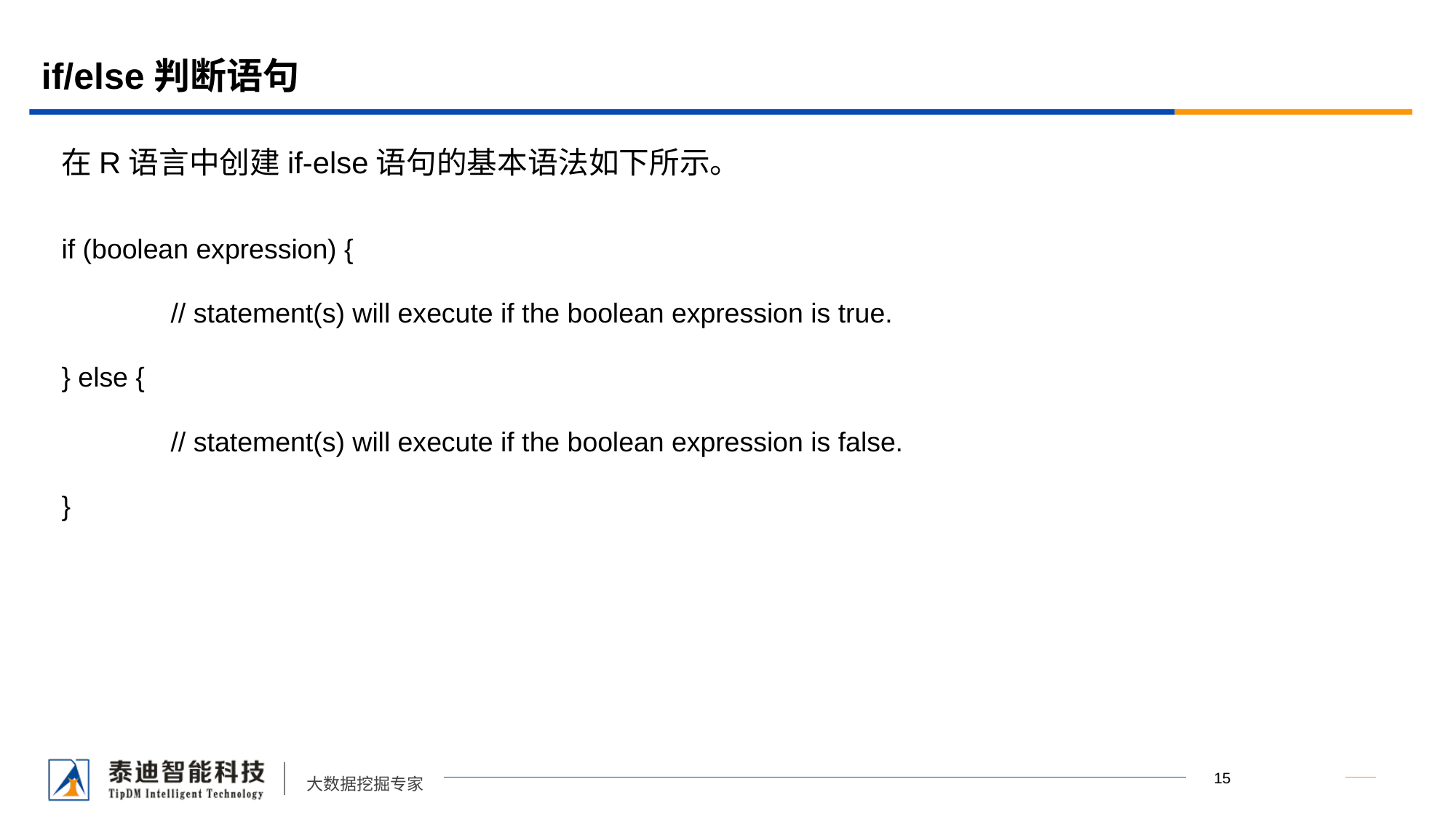

# if/else判断语句
在R语言中创建if-else语句的基本语法如下所示。
if (boolean expression) {
	// statement(s) will execute if the boolean expression is true.
} else {
	// statement(s) will execute if the boolean expression is false.
}